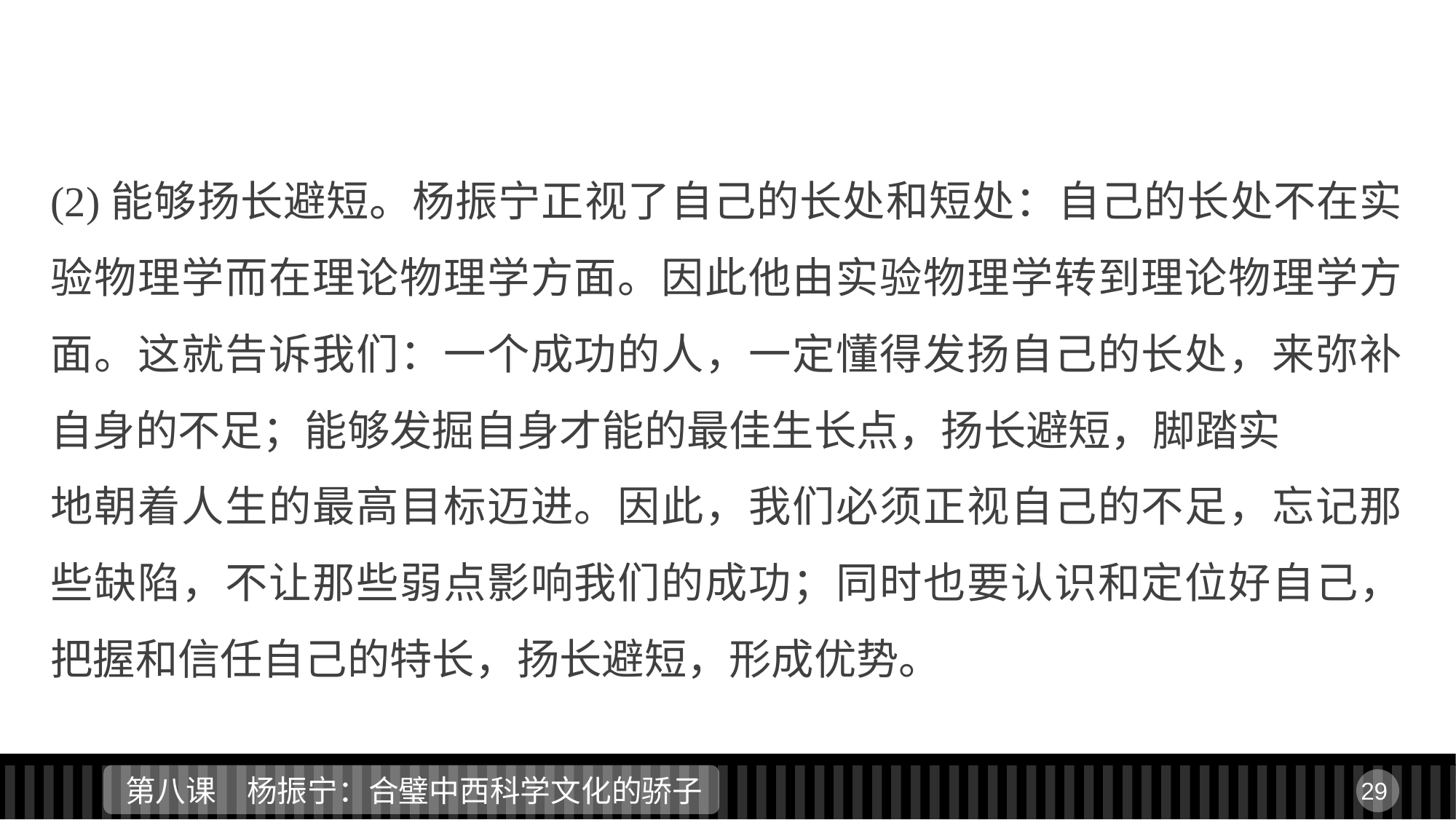

(2)能够扬长避短。杨振宁正视了自己的长处和短处：自己的长处不在实验物理学而在理论物理学方面。因此他由实验物理学转到理论物理学方面。这就告诉我们：一个成功的人，一定懂得发扬自己的长处，来弥补自身的不足；能够发掘自身才能的最佳生长点，扬长避短，脚踏实
地朝着人生的最高目标迈进。因此，我们必须正视自己的不足，忘记那些缺陷，不让那些弱点影响我们的成功；同时也要认识和定位好自己，把握和信任自己的特长，扬长避短，形成优势。